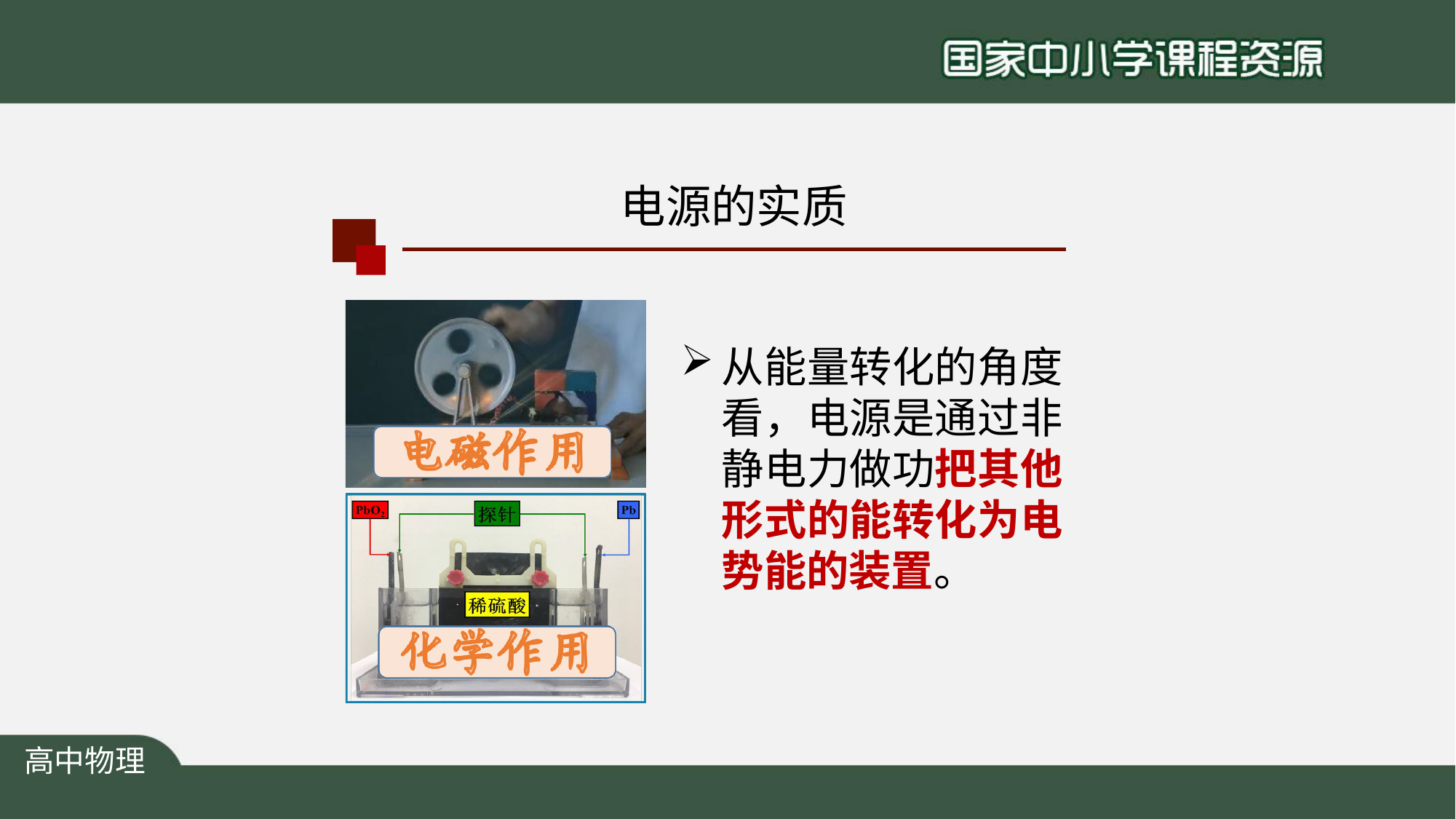

# 电源的实质

从能量转化的角度 看，电源是通过非 静电力做功把其他 形式的能转化为电 势能的装置。

高中物理